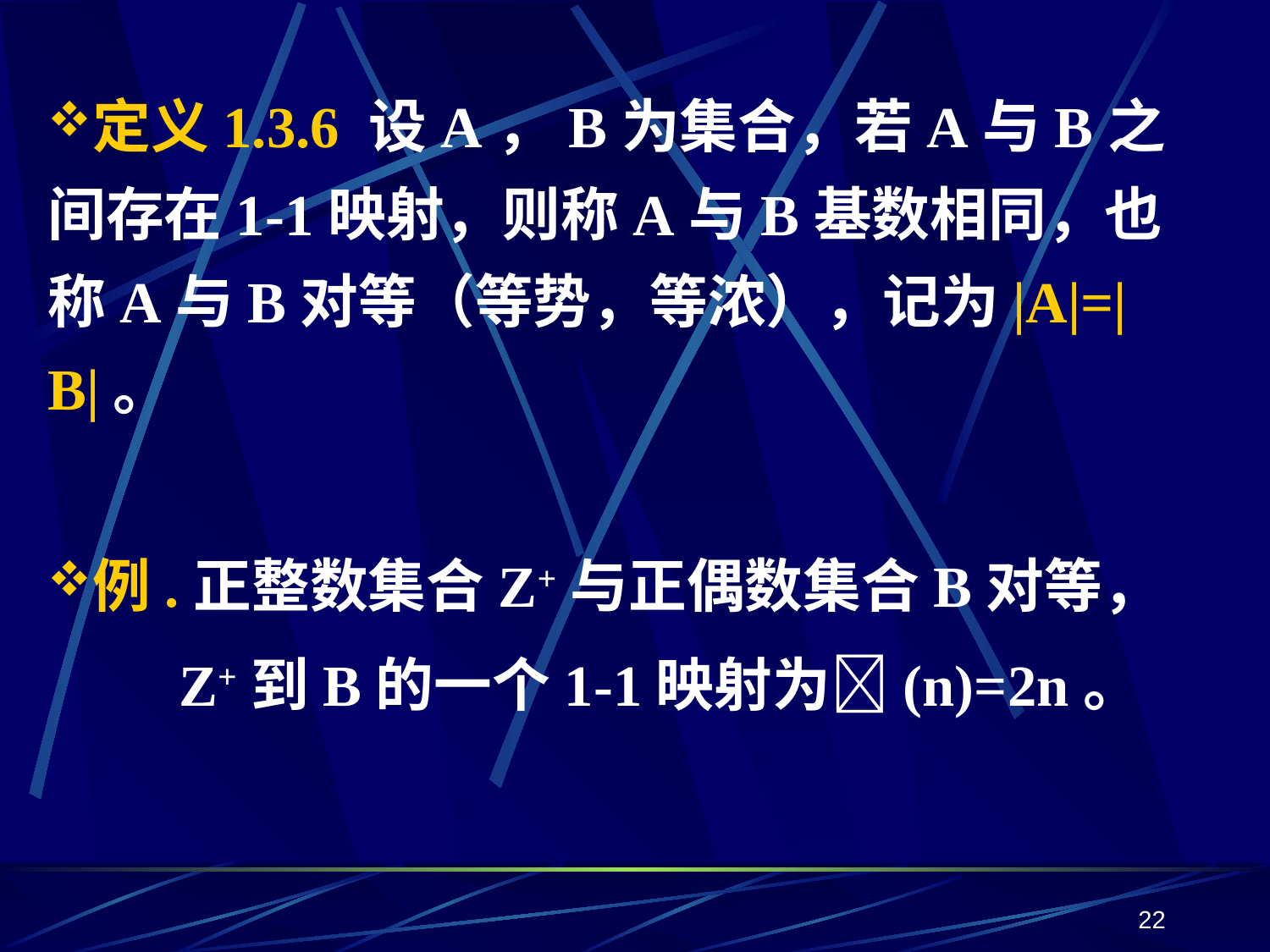

定义1.3.6 设A，B为集合，若A与B之间存在1-1映射，则称A与B基数相同，也称A与B对等（等势，等浓），记为|A|=|B|。

例.正整数集合Z+与正偶数集合B对等，
         Z+到B的一个1-1映射为σ(n)=2n。
22